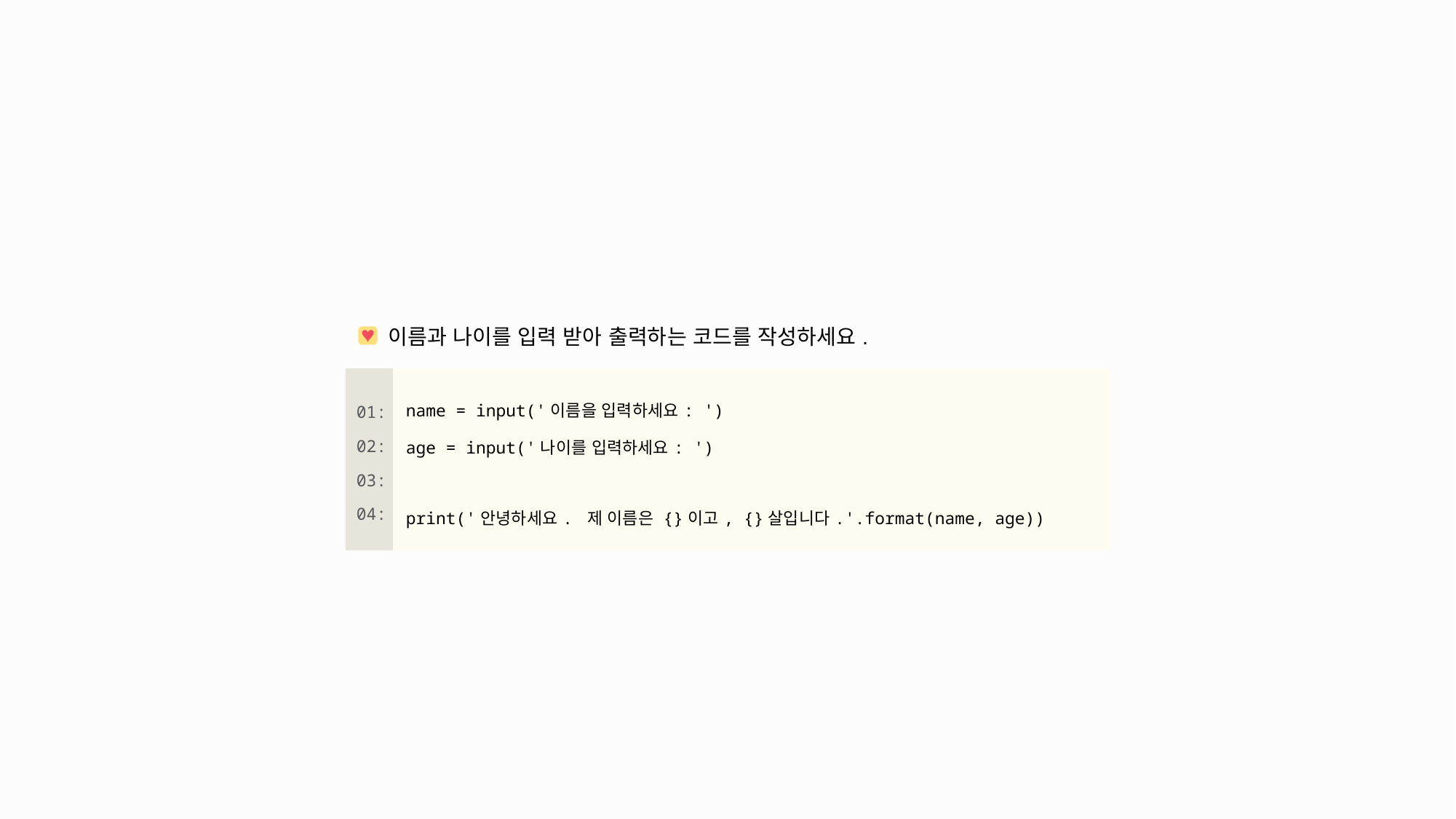

| 이름과 나이를 입력 받아 출력하는 코드를 작성하세요. |  |
| --- | --- |
| 01: 02: 03: 04: | name = input('이름을 입력하세요: ') age = input('나이를 입력하세요: ') print('안녕하세요. 제 이름은 {}이고, {}살입니다.'.format(name, age)) |